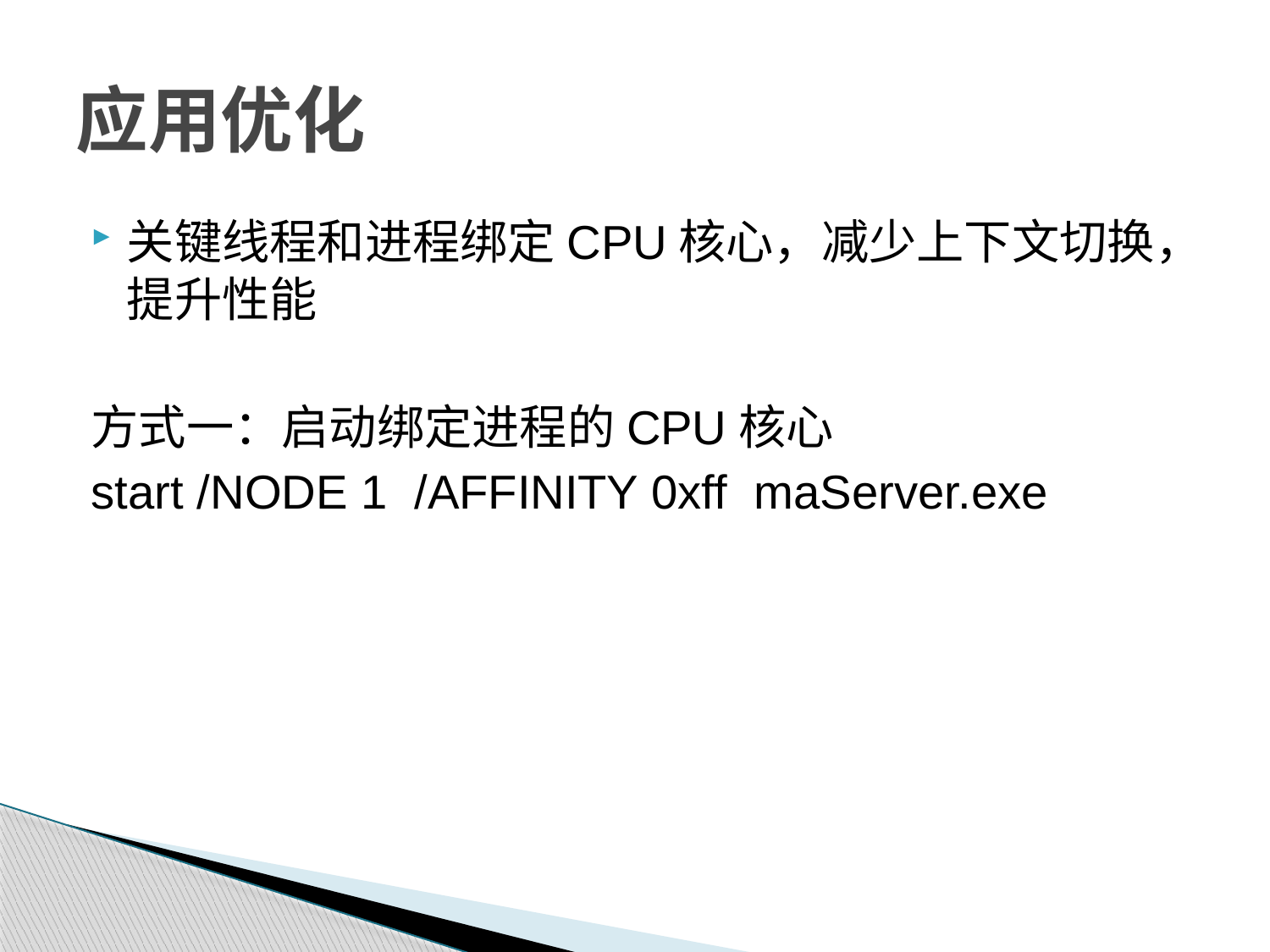

# 应用优化
关键线程和进程绑定CPU核心，减少上下文切换，提升性能

方式一：启动绑定进程的CPU核心
start /NODE 1  /AFFINITY 0xff  maServer.exe